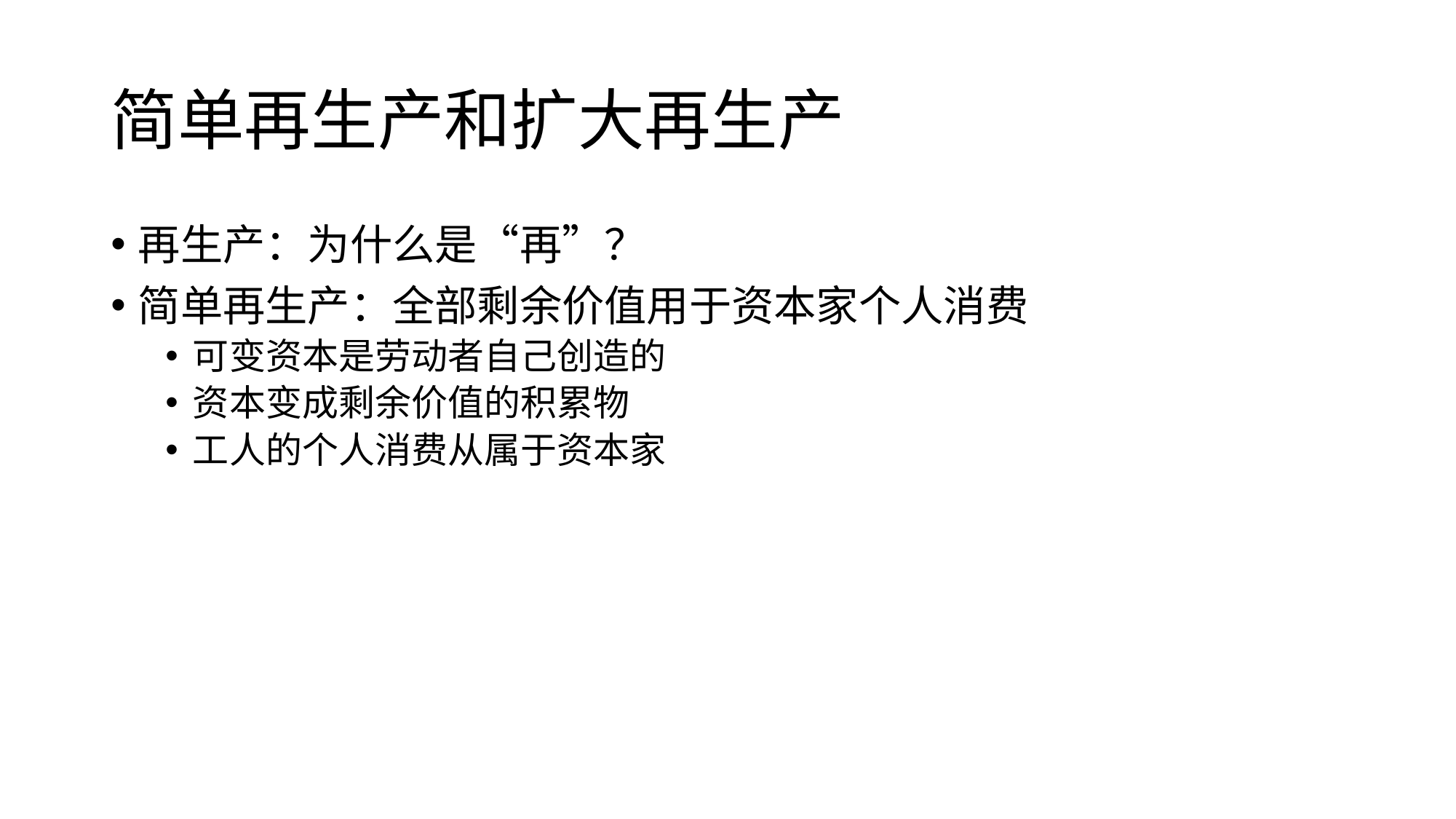

# 简单再生产和扩大再生产
再生产：为什么是“再”？
简单再生产：全部剩余价值用于资本家个人消费
可变资本是劳动者自己创造的
资本变成剩余价值的积累物
工人的个人消费从属于资本家